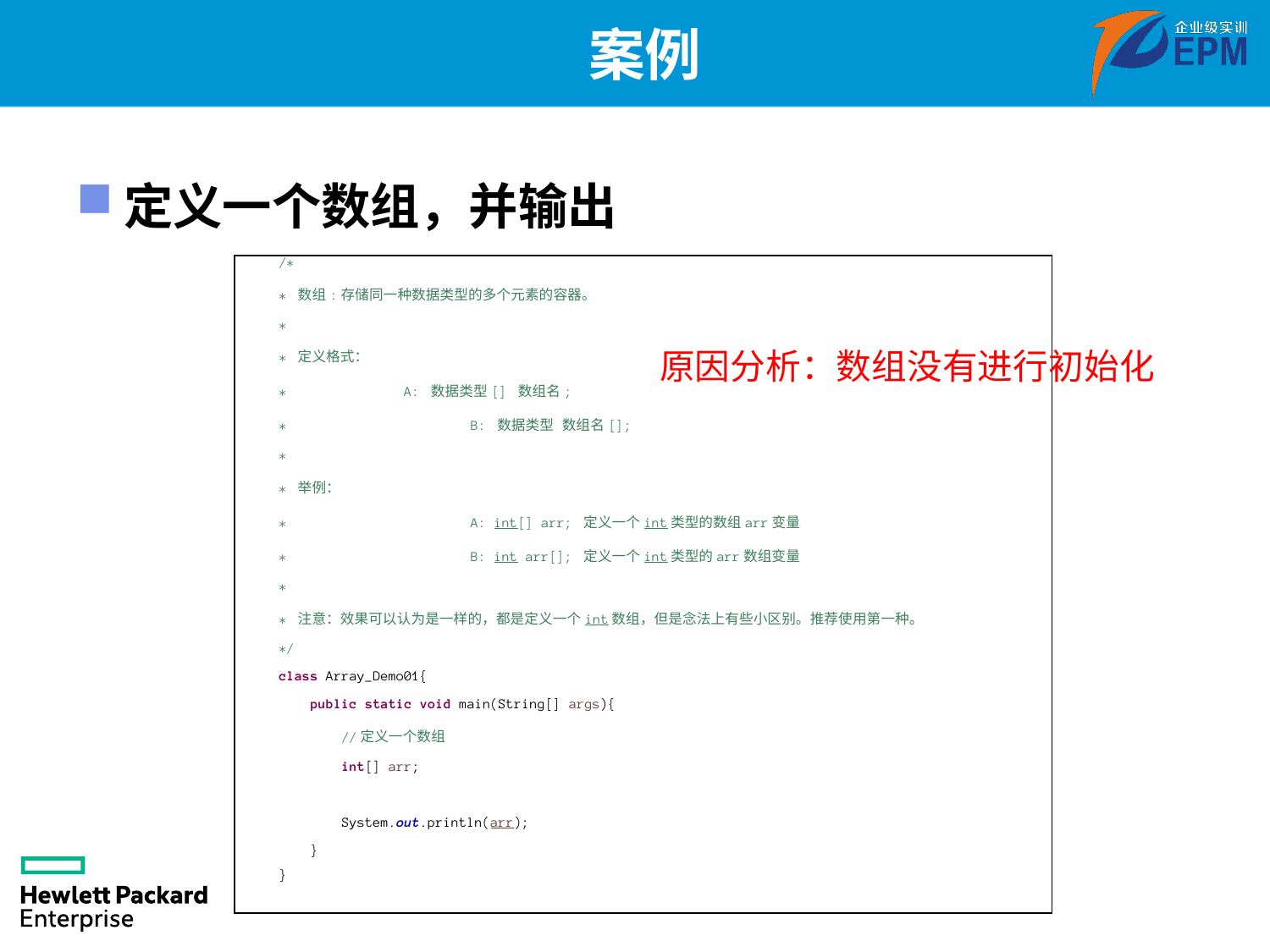

# 案例
定义一个数组，并输出
| /\* \* 数组:存储同一种数据类型的多个元素的容器。 \* \* 定义格式： \* A: 数据类型[] 数组名; \* B: 数据类型 数组名[]; \* \* 举例： \* A: int[] arr; 定义一个int类型的数组arr变量 \* B: int arr[]; 定义一个int类型的arr数组变量 \* \* 注意：效果可以认为是一样的，都是定义一个int数组，但是念法上有些小区别。推荐使用第一种。 \*/ class Array\_Demo01{ public static void main(String[] args){ //定义一个数组 int[] arr; System.out.println(arr); } } |
| --- |
原因分析：数组没有进行初始化